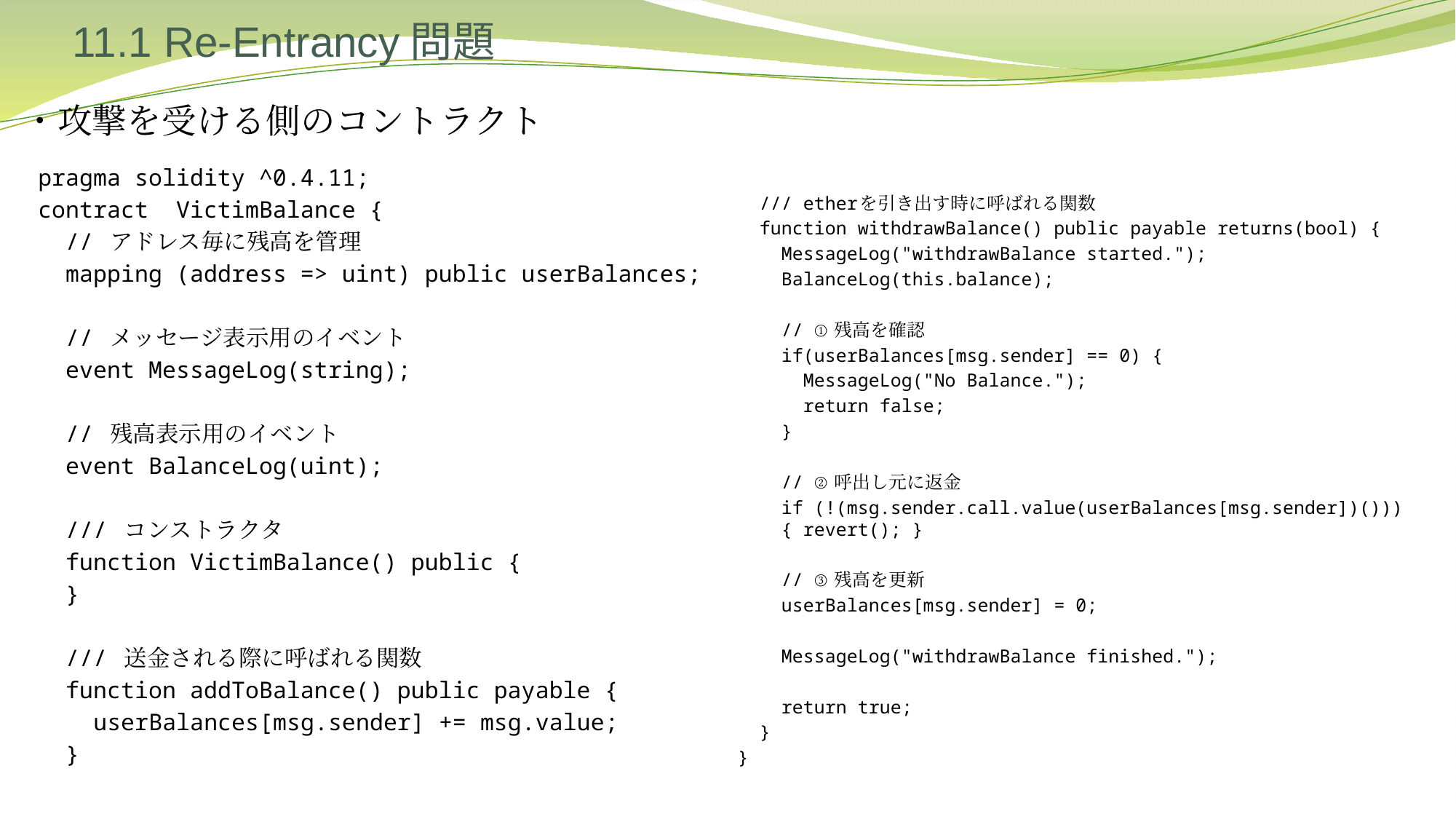

# 11.1 Re-Entrancy問題

・攻撃を受ける側のコントラクト
pragma solidity ^0.4.11;
contract  VictimBalance {
  // アドレス毎に残高を管理
  mapping (address => uint) public userBalances;

  // メッセージ表示用のイベント
  event MessageLog(string);

  // 残高表示用のイベント
  event BalanceLog(uint);

  /// コンストラクタ
  function VictimBalance() public {
  }

  /// 送金される際に呼ばれる関数
  function addToBalance() public payable {
    userBalances[msg.sender] += msg.value;
  }

  /// etherを引き出す時に呼ばれる関数
  function withdrawBalance() public payable returns(bool) {
    MessageLog("withdrawBalance started.");
    BalanceLog(this.balance);

    // ①残高を確認
    if(userBalances[msg.sender] == 0) {
      MessageLog("No Balance.");
      return false;
    }

    // ②呼出し元に返金
    if (!(msg.sender.call.value(userBalances[msg.sender])()))
    { revert(); }

    // ③残高を更新
    userBalances[msg.sender] = 0;

    MessageLog("withdrawBalance finished.");

    return true;
  }
}